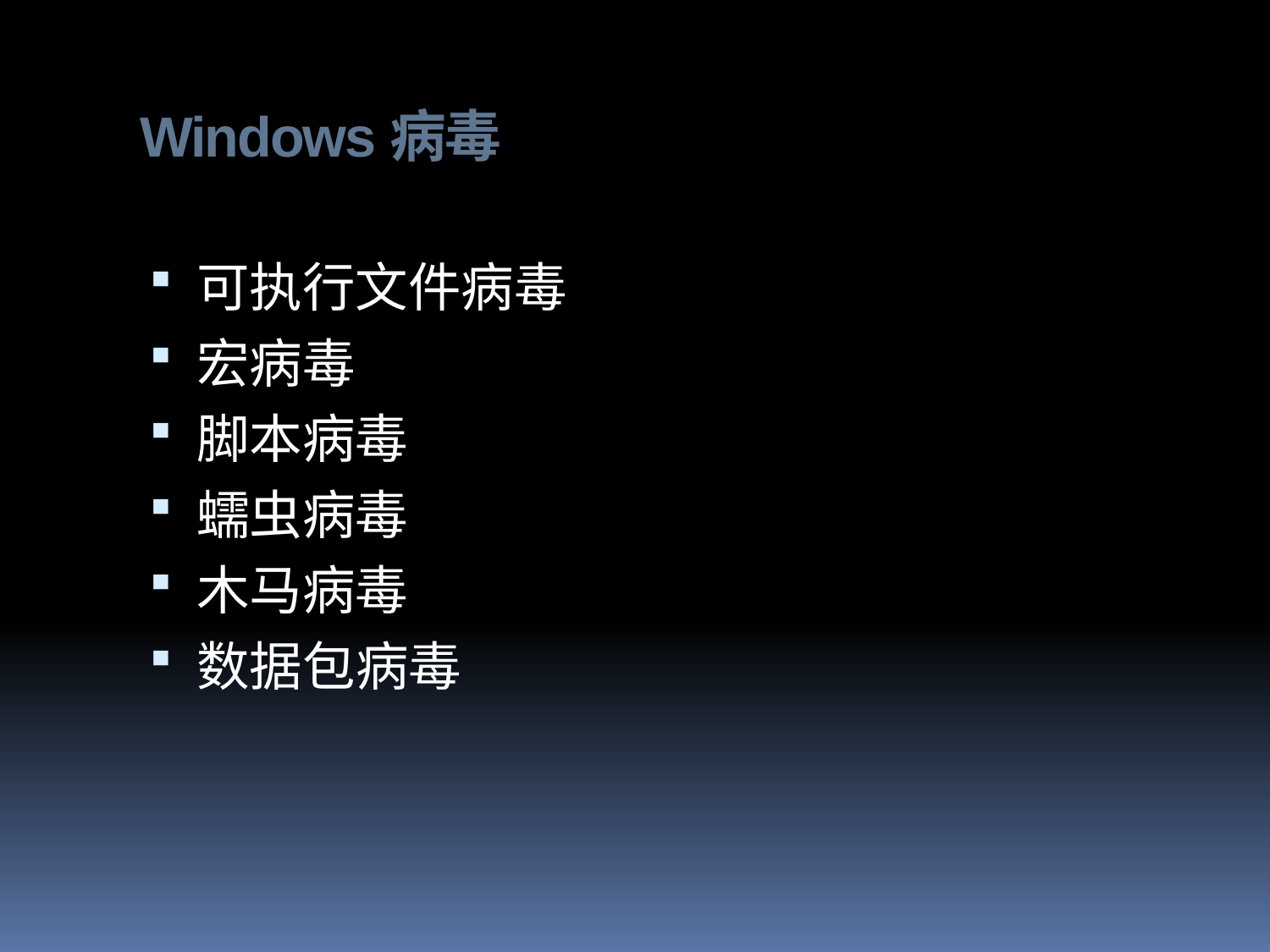

# Windows病毒
可执行文件病毒
宏病毒
脚本病毒
蠕虫病毒
木马病毒
数据包病毒